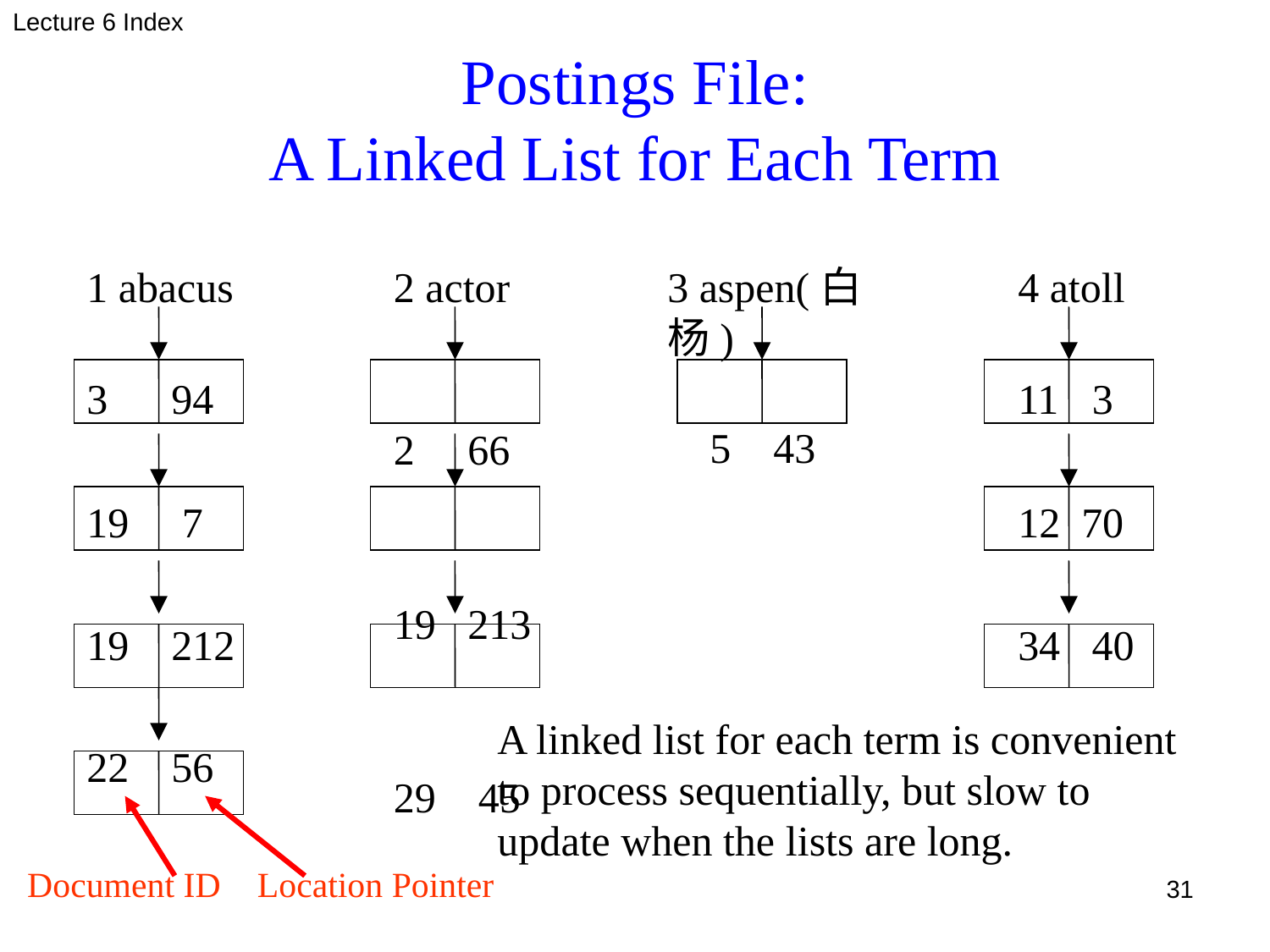

Lecture 6 Index
# Postings File: A Linked List for Each Term
 1 abacus

 3      94

 19     7

 19    212

 22    56

2 actor

 66

19	 213

29    45

3 aspen(白杨)

    5    43
4 atoll

 3

70

34   40

A linked list for each term is convenient to process sequentially, but slow to  update when the lists are long.

Document ID
Location Pointer
31